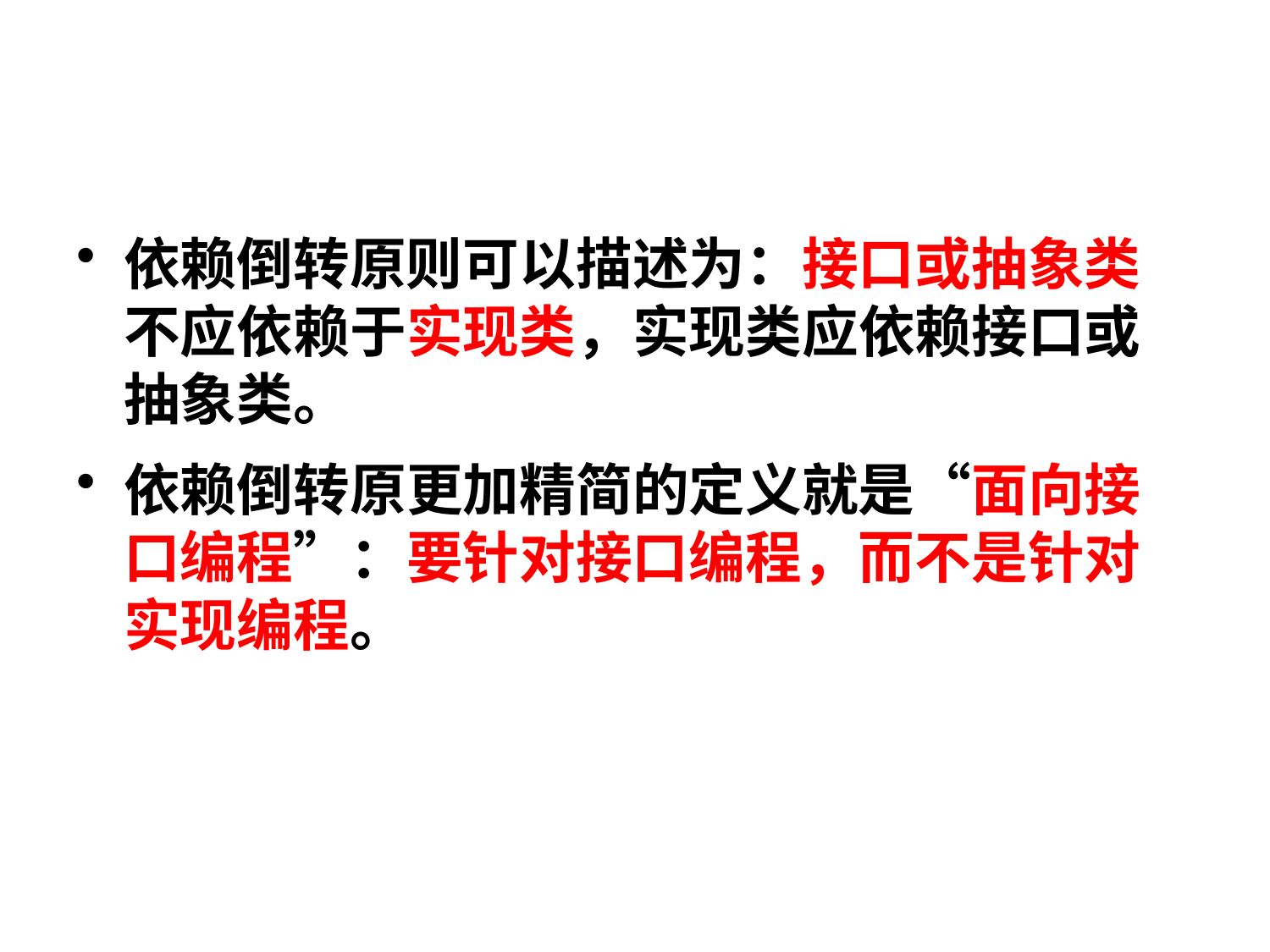

依赖倒转原则可以描述为：接口或抽象类不应依赖于实现类，实现类应依赖接口或抽象类。
依赖倒转原更加精简的定义就是“面向接口编程”：要针对接口编程，而不是针对实现编程。